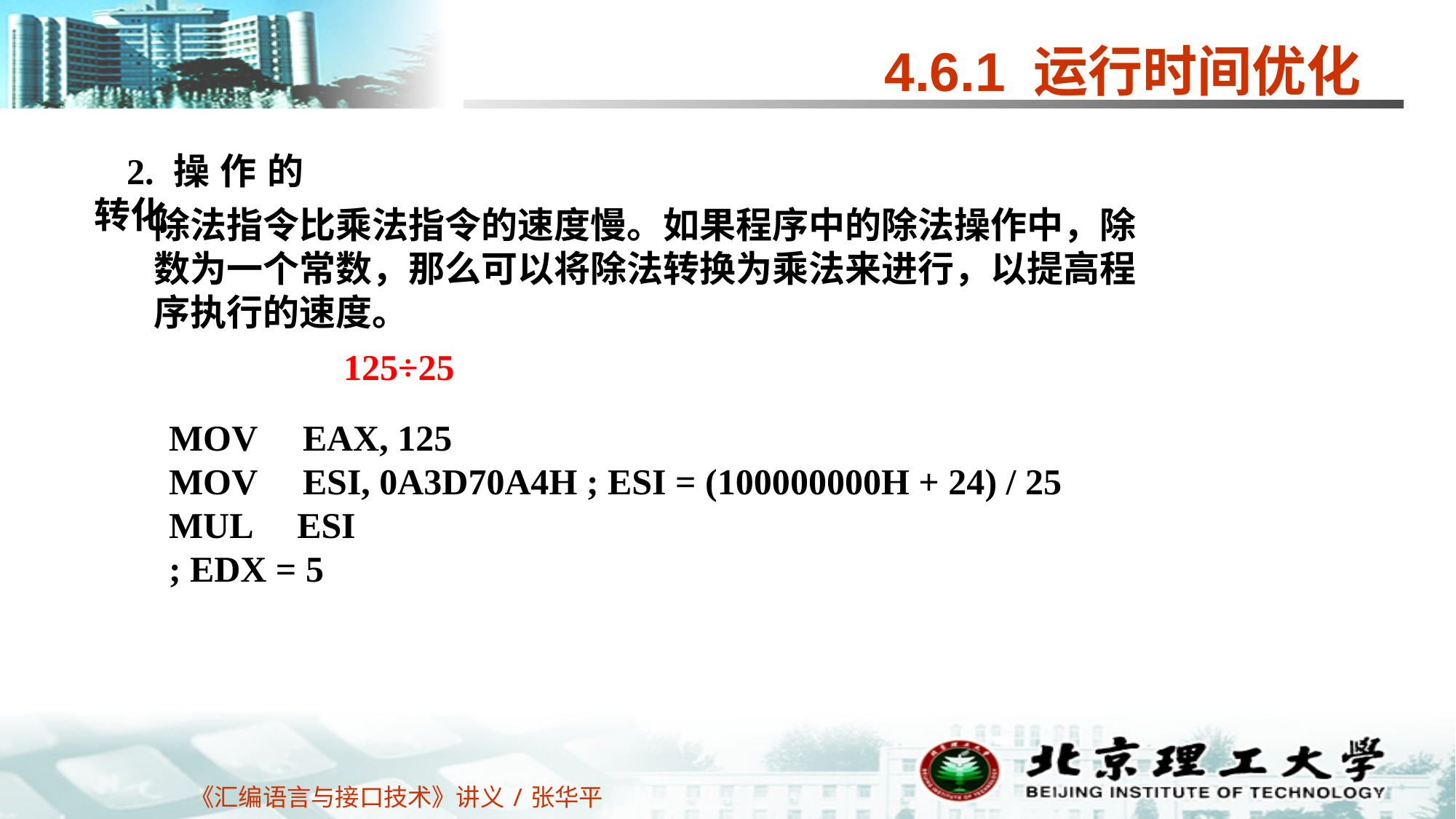

4.6.1 运行时间优化
2.操作的转化
除法指令比乘法指令的速度慢。如果程序中的除法操作中，除数为一个常数，那么可以将除法转换为乘法来进行，以提高程序执行的速度。
125÷25
MOV     EAX, 125
MOV     ESI, 0A3D70A4H ; ESI = (100000000H + 24) / 25
MUL     ESI
; EDX = 5